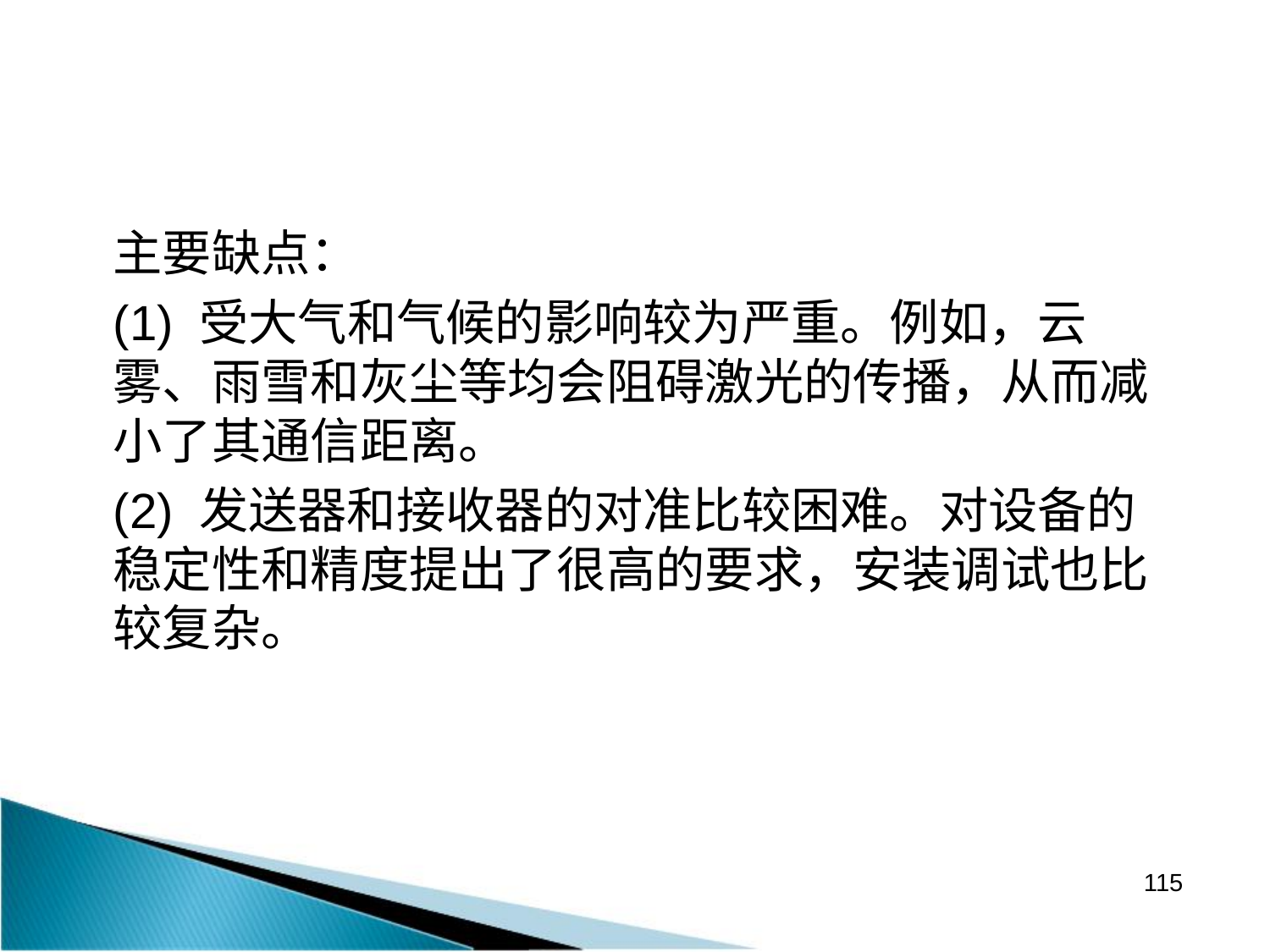

#
	主要缺点：
	(1) 受大气和气候的影响较为严重。例如，云雾、雨雪和灰尘等均会阻碍激光的传播，从而减小了其通信距离。
	(2) 发送器和接收器的对准比较困难。对设备的稳定性和精度提出了很高的要求，安装调试也比较复杂。
115